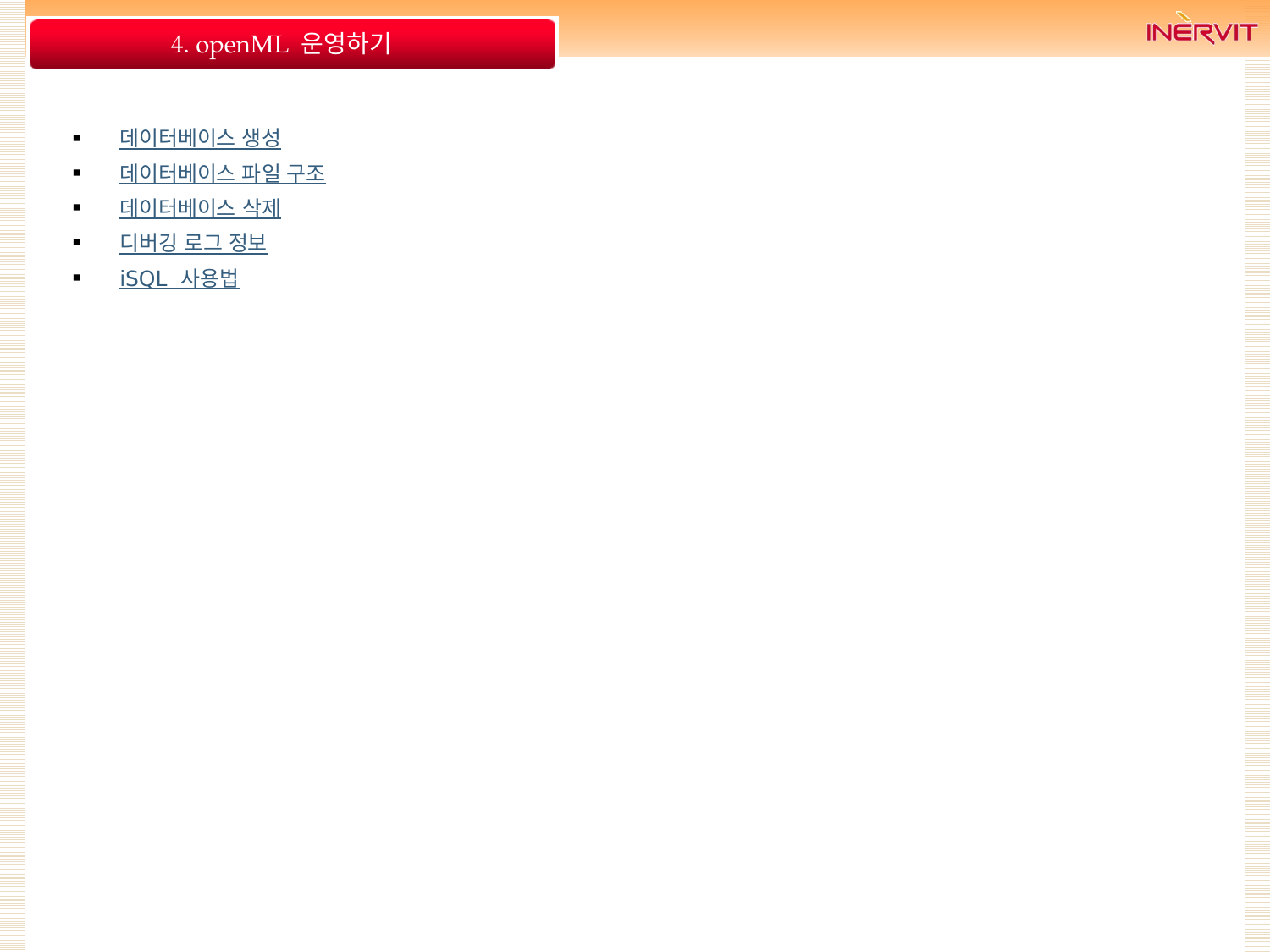

# 4. openML 운영하기
데이터베이스 생성
데이터베이스 파일 구조
데이터베이스 삭제
디버깅 로그 정보
iSQL  사용법